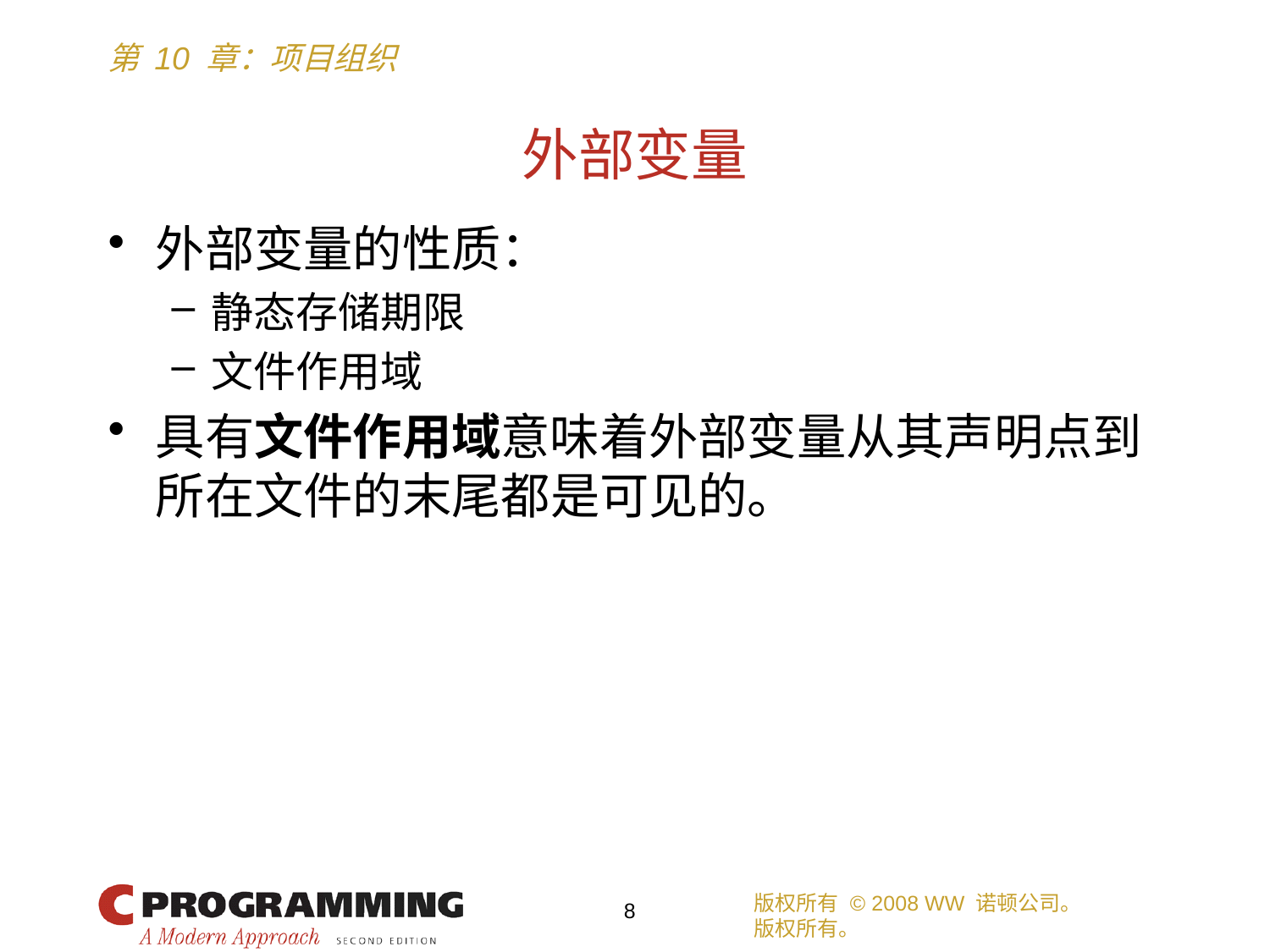

# 外部变量
外部变量的性质：
静态存储期限
文件作用域
具有文件作用域意味着外部变量从其声明点到所在文件的末尾都是可见的。
版权所有 © 2008 WW 诺顿公司。
版权所有。
8